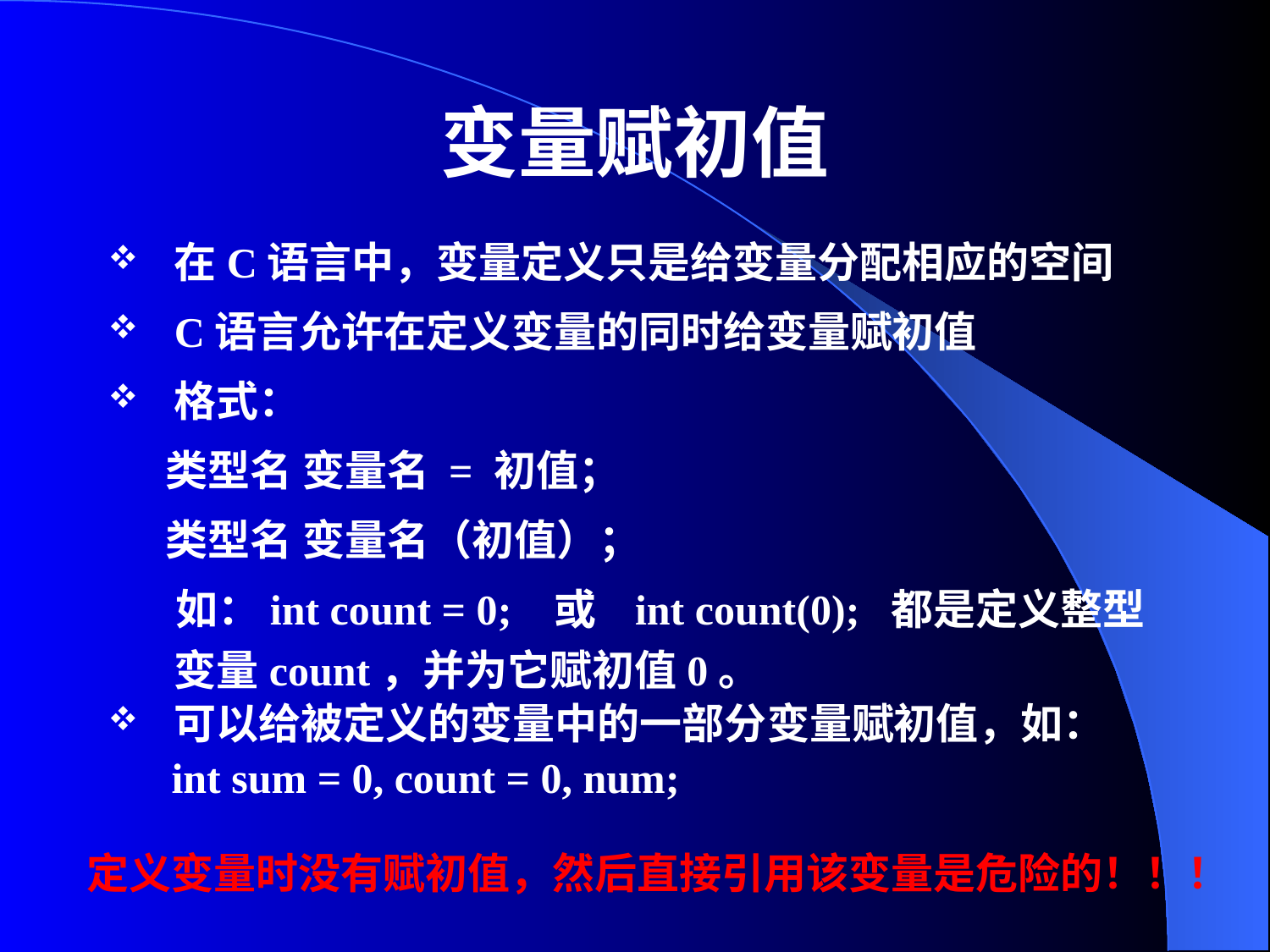

# 变量赋初值
在C语言中，变量定义只是给变量分配相应的空间
C语言允许在定义变量的同时给变量赋初值
格式：
     类型名 变量名 = 初值；
     类型名 变量名（初值）；
      如：int count = 0;   或   int count(0);  都是定义整型变量count，并为它赋初值0。
可以给被定义的变量中的一部分变量赋初值，如：
      int sum = 0, count = 0, num;
定义变量时没有赋初值，然后直接引用该变量是危险的！！！